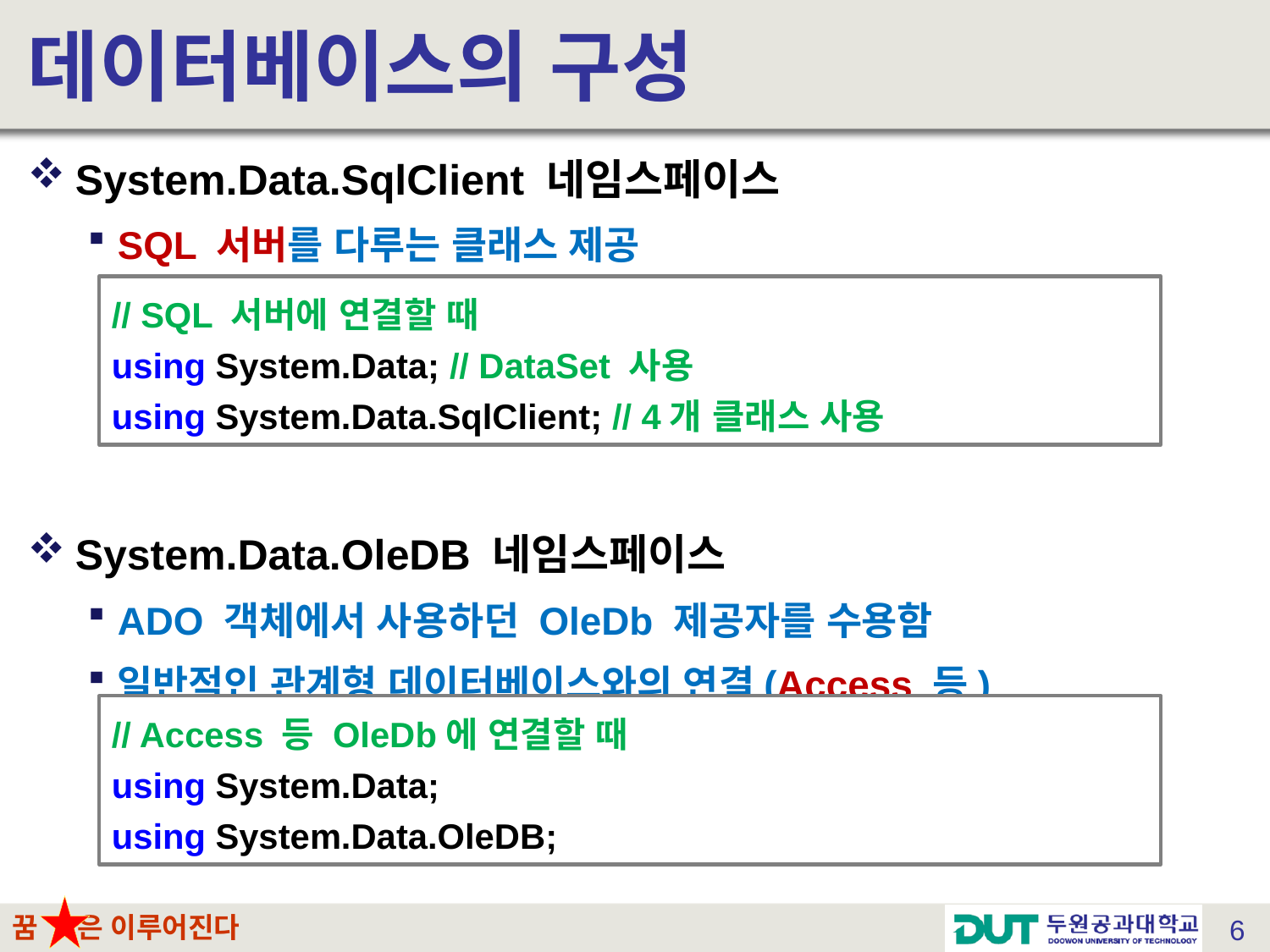

# 데이터베이스의 구성
System.Data.SqlClient 네임스페이스
SQL 서버를 다루는 클래스 제공

System.Data.OleDB 네임스페이스
ADO 객체에서 사용하던 OleDb 제공자를 수용함
일반적인 관계형 데이터베이스와의 연결(Access 등)

// SQL 서버에 연결할 때
using System.Data; // DataSet 사용
using System.Data.SqlClient; // 4개 클래스 사용
// Access 등 OleDb에 연결할 때
using System.Data;
using System.Data.OleDB;